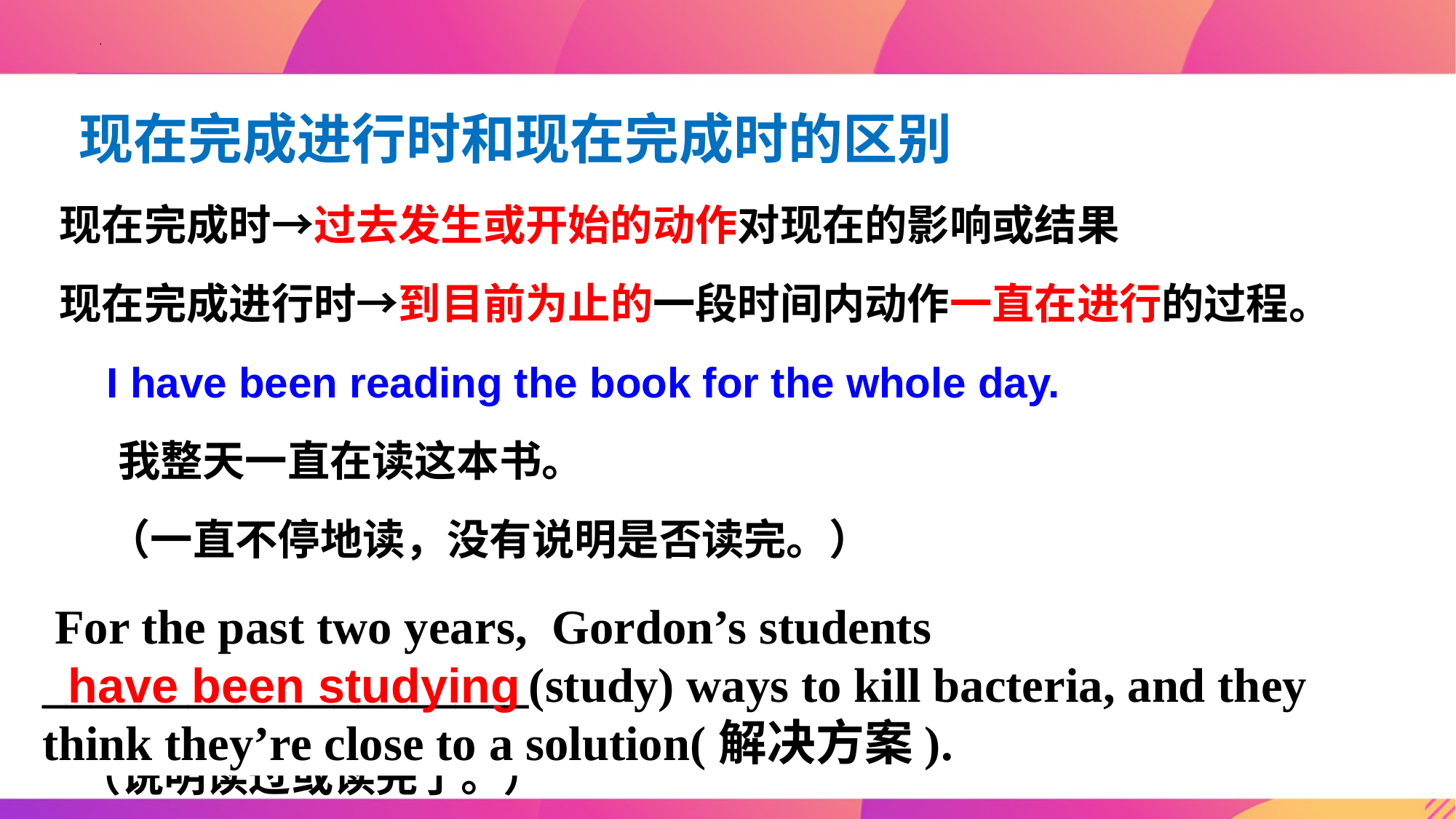

现在完成进行时和现在完成时的区别
现在完成时→过去发生或开始的动作对现在的影响或结果
现在完成进行时→到目前为止的一段时间内动作一直在进行的过程。
    I have been reading the book for the whole day.
     我整天一直在读这本书。
    （一直不停地读，没有说明是否读完。）
    I have read the book.
     我读过这本书了。
 （说明读过或读完了。）
 For the past two years,  Gordon’s students ____________________(study) ways to kill bacteria, and they think they’re close to a solution(解决方案).
have been studying